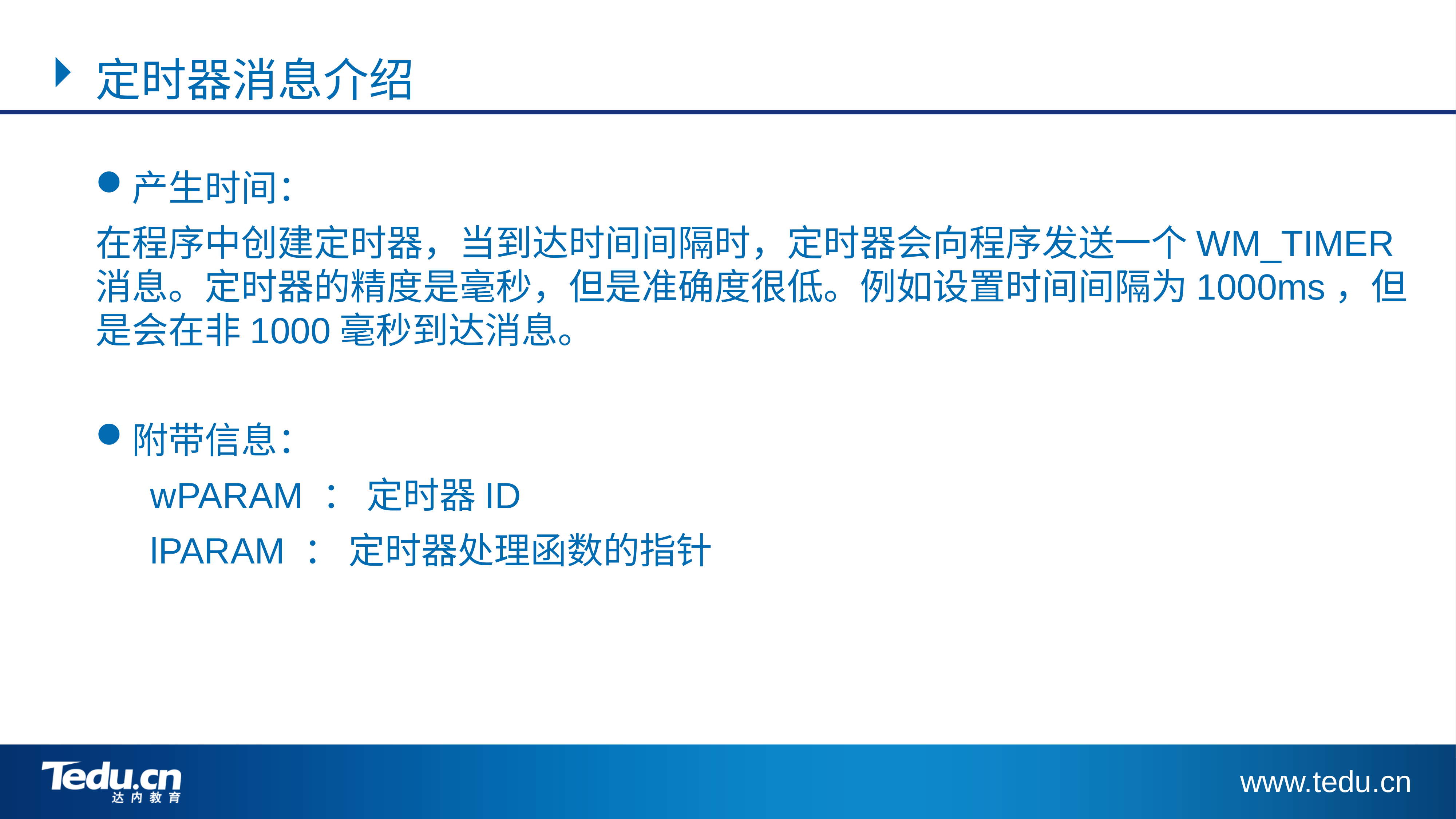

定时器消息介绍
产生时间：
在程序中创建定时器，当到达时间间隔时，定时器会向程序发送一个WM_TIMER消息。定时器的精度是毫秒，但是准确度很低。例如设置时间间隔为1000ms，但是会在非1000毫秒到达消息。

附带信息：
	wPARAM ： 定时器ID
	lPARAM ： 定时器处理函数的指针